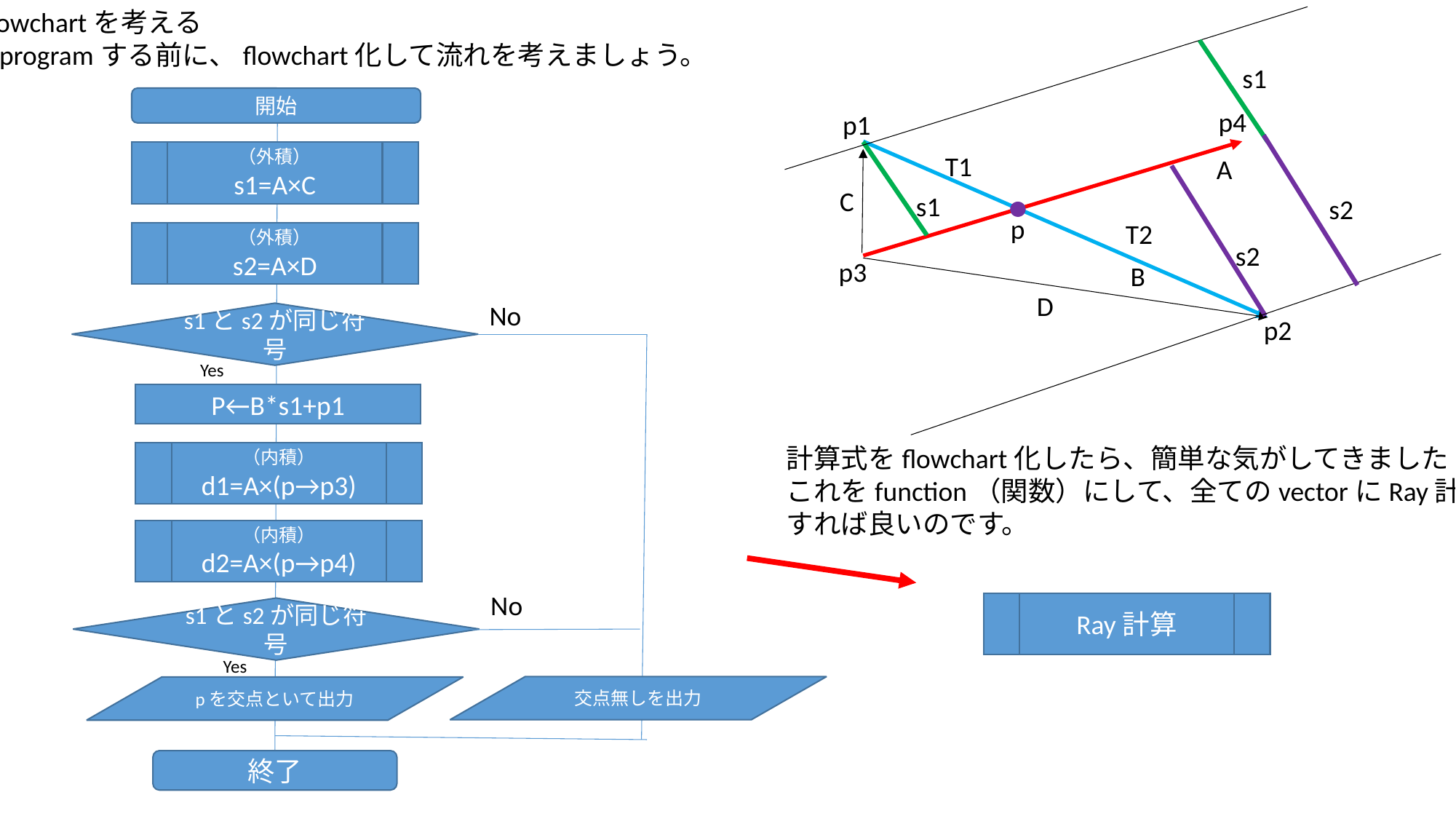

・flowchartを考える
　programする前に、flowchart化して流れを考えましょう。
s1
開始
p4
p1
（外積）
s1=A×C
T1
A
C
s1
s2

p
T2
（外積）
s2=A×D
s2
p3
B
D
No
s1とs2が同じ符号
p2
Yes
P←B*s1+p1
計算式をflowchart化したら、簡単な気がしてきました
これをfunction（関数）にして、全てのvectorにRay計算
すれば良いのです。
（内積）
d1=A×(p→p3)
（内積）
d2=A×(p→p4)
No
Ray計算
s1とs2が同じ符号
Yes
交点無しを出力
pを交点といて出力
終了